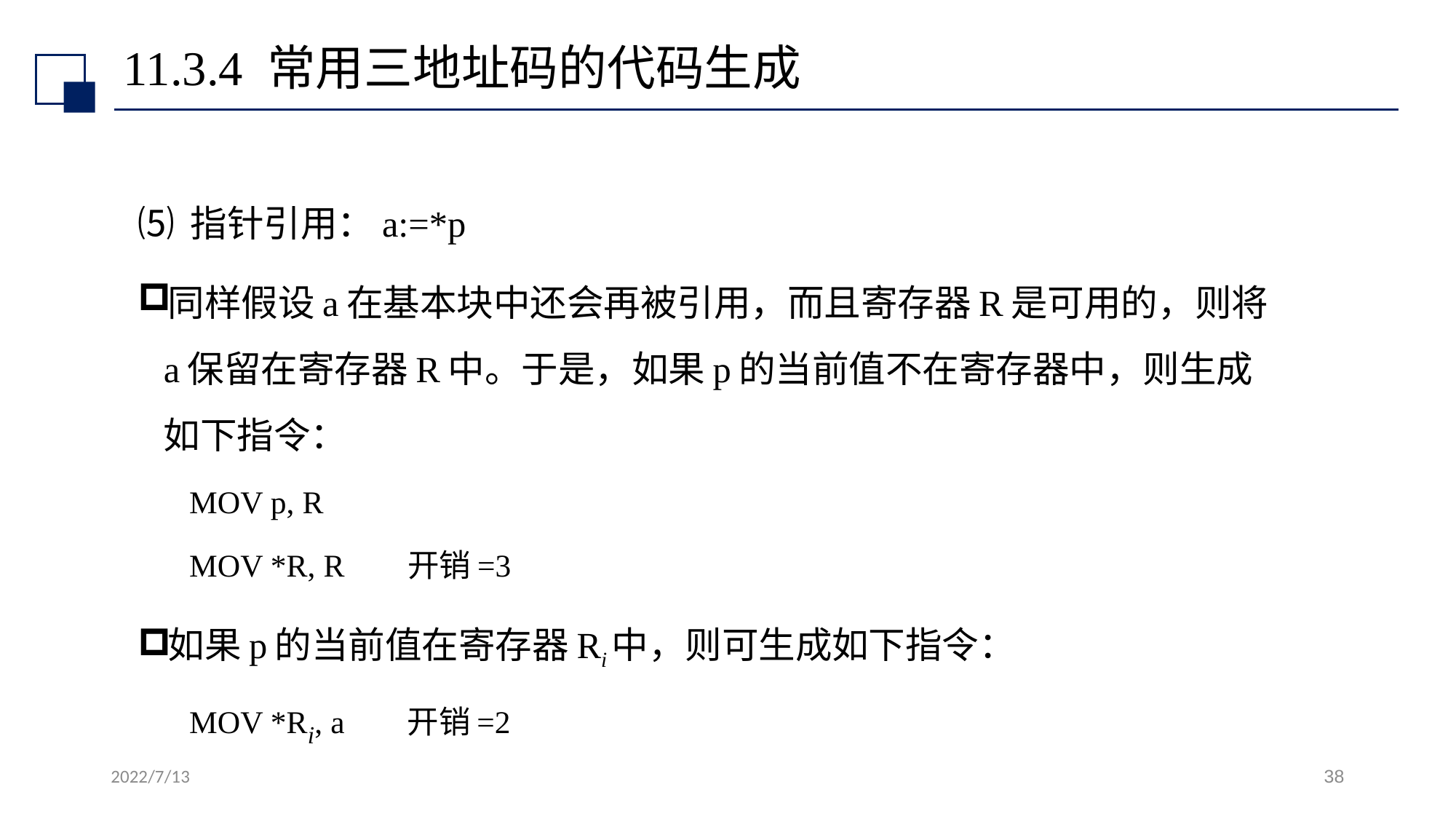

# 11.3.4 常用三地址码的代码生成
⑸ 指针引用：a:=*p
同样假设a在基本块中还会再被引用，而且寄存器R是可用的，则将a保留在寄存器R中。于是，如果p的当前值不在寄存器中，则生成如下指令：
MOV p, R
MOV *R, R       开销=3
如果p的当前值在寄存器Ri中，则可生成如下指令：
MOV *Ri, a       开销=2
2022/7/13
38